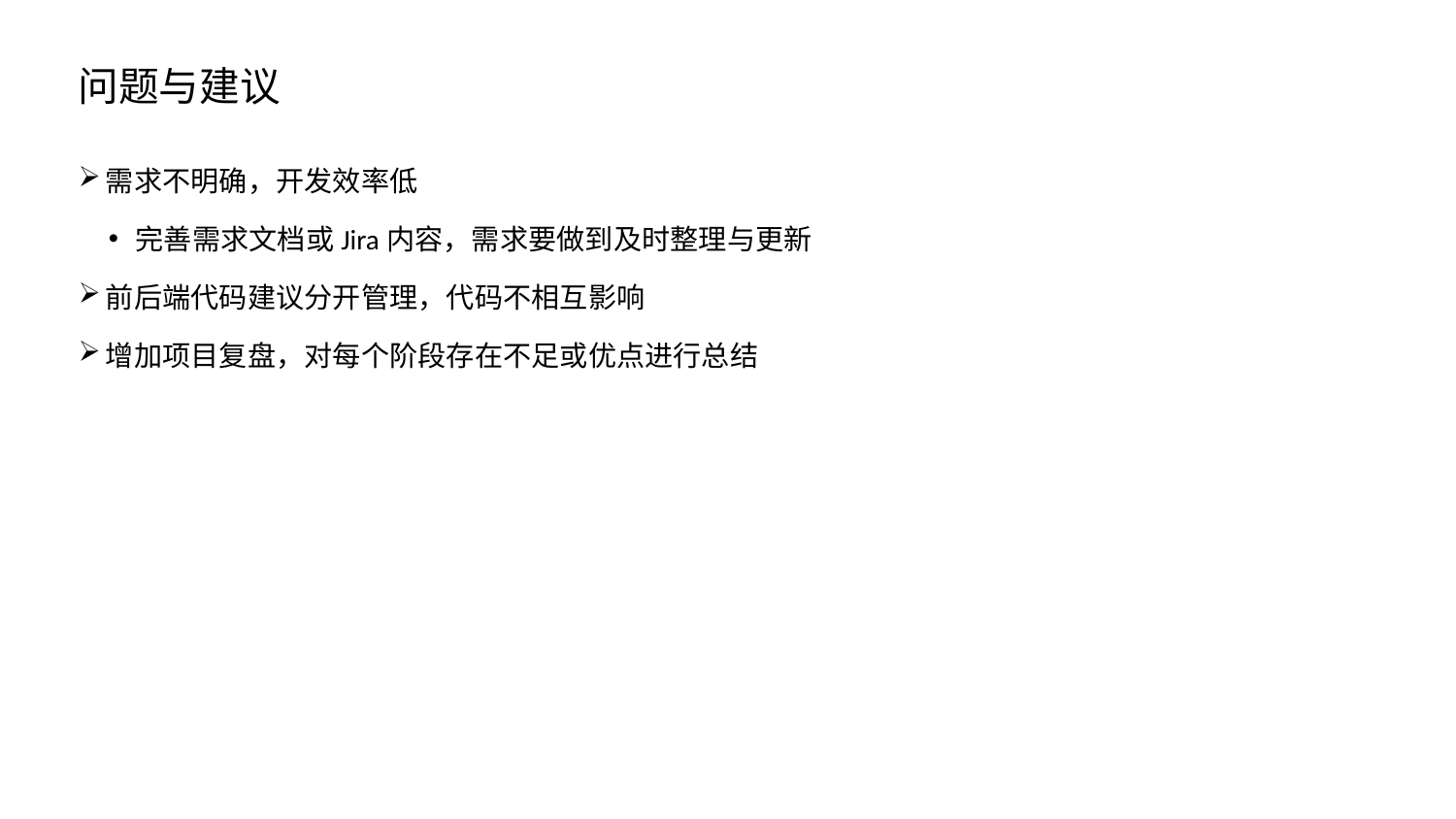

问题与建议
需求不明确，开发效率低
完善需求文档或Jira内容，需求要做到及时整理与更新
前后端代码建议分开管理，代码不相互影响
增加项目复盘，对每个阶段存在不足或优点进行总结